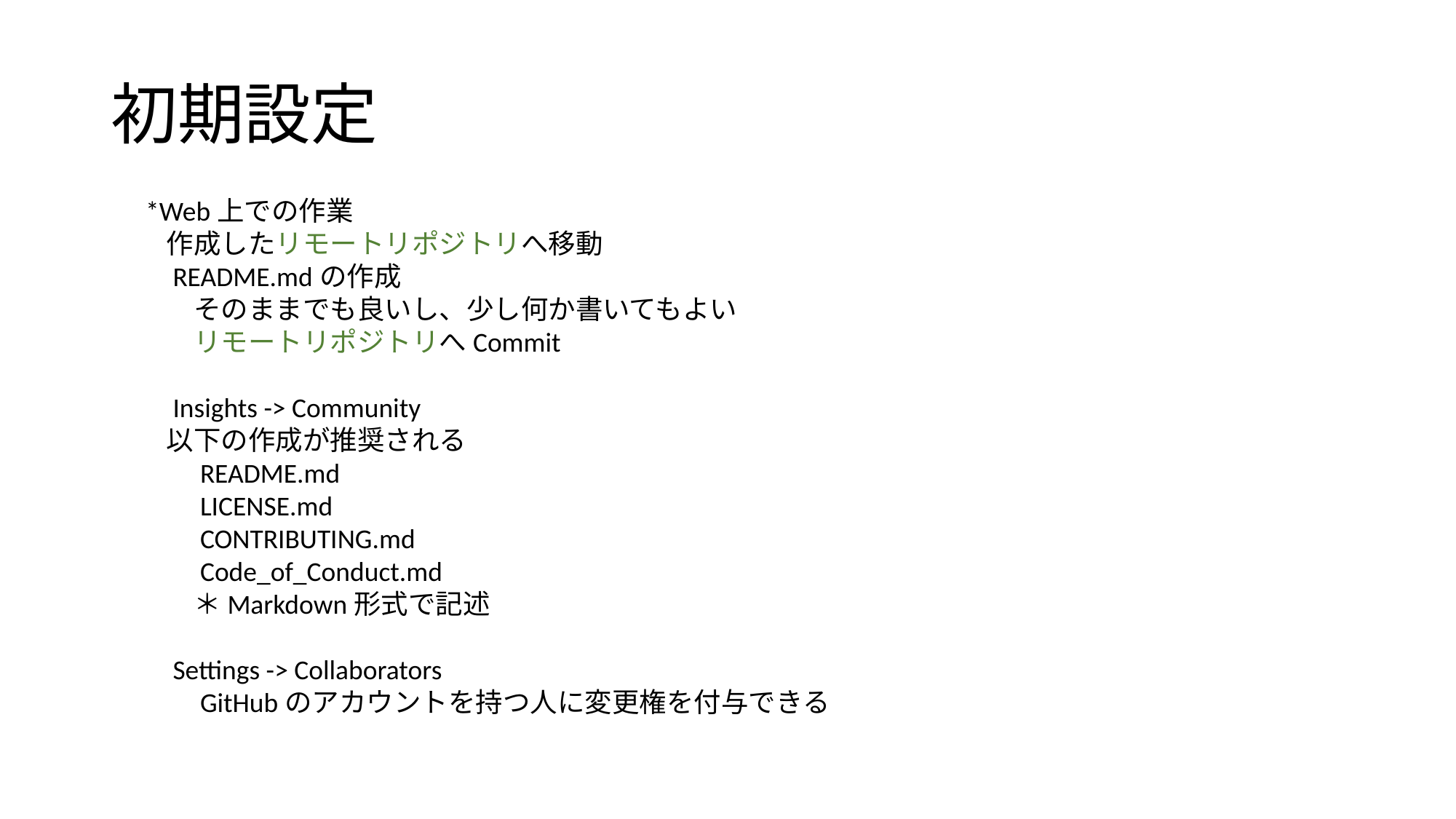

# 初期設定
　*Web上での作業
　　作成したリモートリポジトリへ移動
　　README.mdの作成
　　　そのままでも良いし、少し何か書いてもよい
　　　リモートリポジトリへCommit

　　Insights -> Community
　　以下の作成が推奨される
　　　README.md
　　　LICENSE.md
　　　CONTRIBUTING.md
　　　Code_of_Conduct.md
　　　＊Markdown形式で記述

　　Settings -> Collaborators
　　　GitHubのアカウントを持つ人に変更権を付与できる